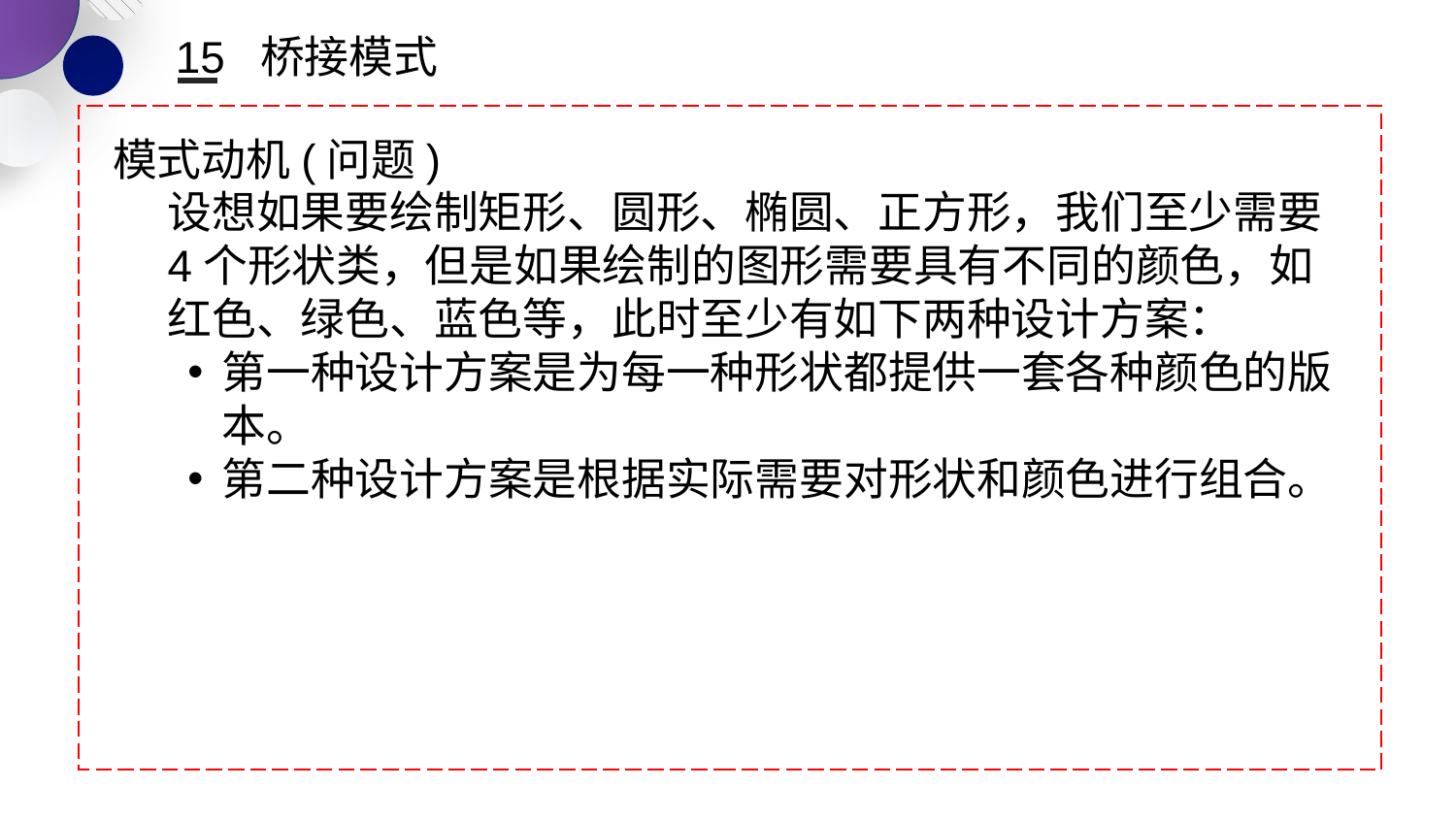

15  桥接模式

模式动机(问题)
设想如果要绘制矩形、圆形、椭圆、正方形，我们至少需要4个形状类，但是如果绘制的图形需要具有不同的颜色，如红色、绿色、蓝色等，此时至少有如下两种设计方案：
第一种设计方案是为每一种形状都提供一套各种颜色的版本。
第二种设计方案是根据实际需要对形状和颜色进行组合。